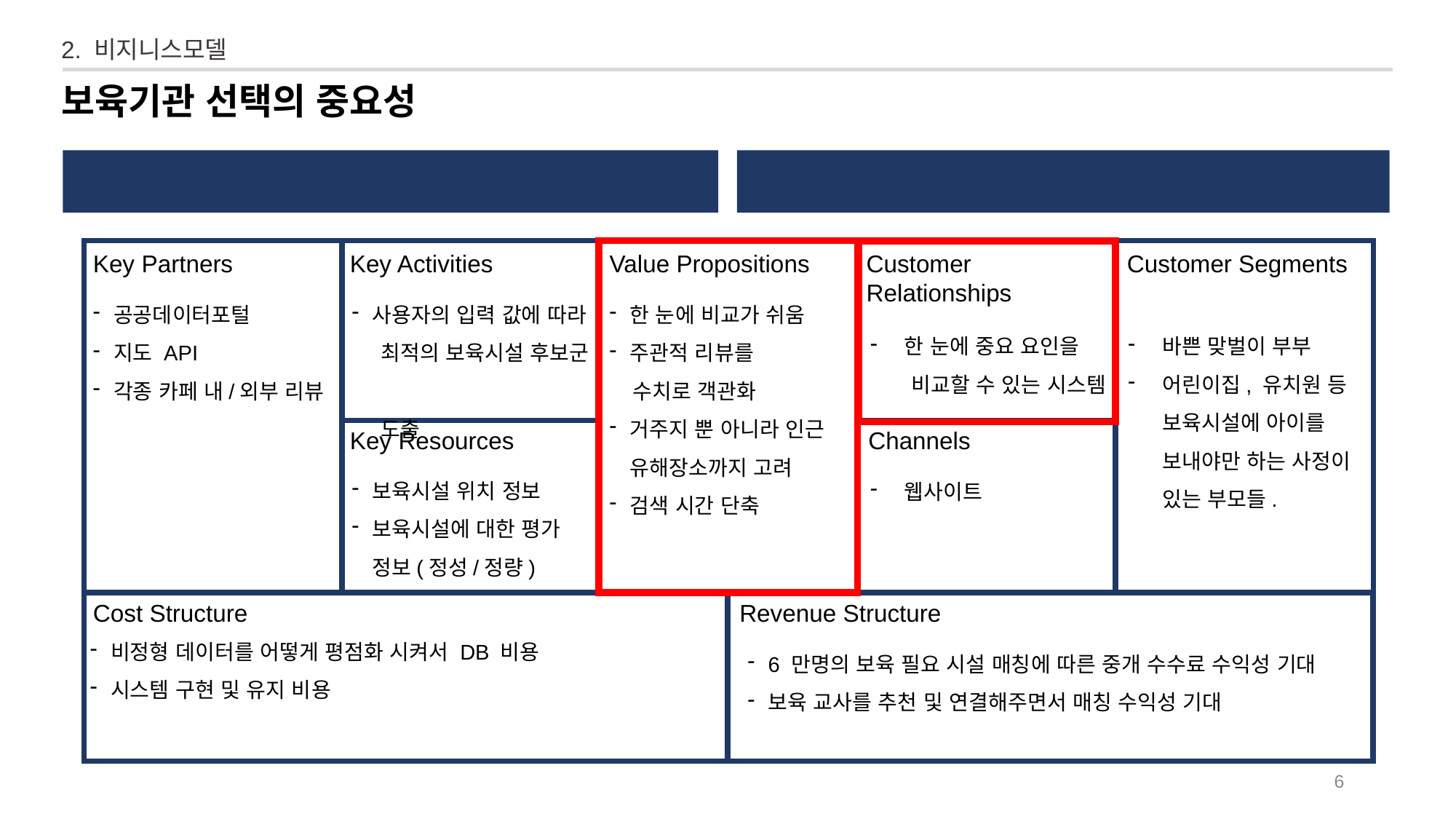

2. 비지니스모델
보육기관 선택의 중요성
보육기관 선택의 중요성
큐레이터 시스템의 필요성

Key Partners
Key Activities
Value Propositions
Customer Relationships
Customer Segments
공공데이터포털
지도 API
각종 카페 내/외부 리뷰
사용자의 입력 값에 따라
    최적의 보육시설 후보군
    도출
한 눈에 비교가 쉬움
주관적 리뷰를
   수치로 객관화
거주지 뿐 아니라 인근 유해장소까지 고려
검색 시간 단축

한 눈에 중요 요인을
      비교할 수 있는 시스템
바쁜 맞벌이 부부
어린이집, 유치원 등 보육시설에 아이를 보내야만 하는 사정이 있는 부모들.
Key Resources
Channels
보육시설 위치 정보
보육시설에 대한 평가 정보(정성/정량)
웹사이트
Cost Structure

Revenue Structure
비정형 데이터를 어떻게 평점화 시켜서 DB 비용
시스템 구현 및 유지 비용
6 만명의 보육 필요 시설 매칭에 따른 중개 수수료 수익성 기대
보육 교사를 추천 및 연결해주면서 매칭 수익성 기대
6